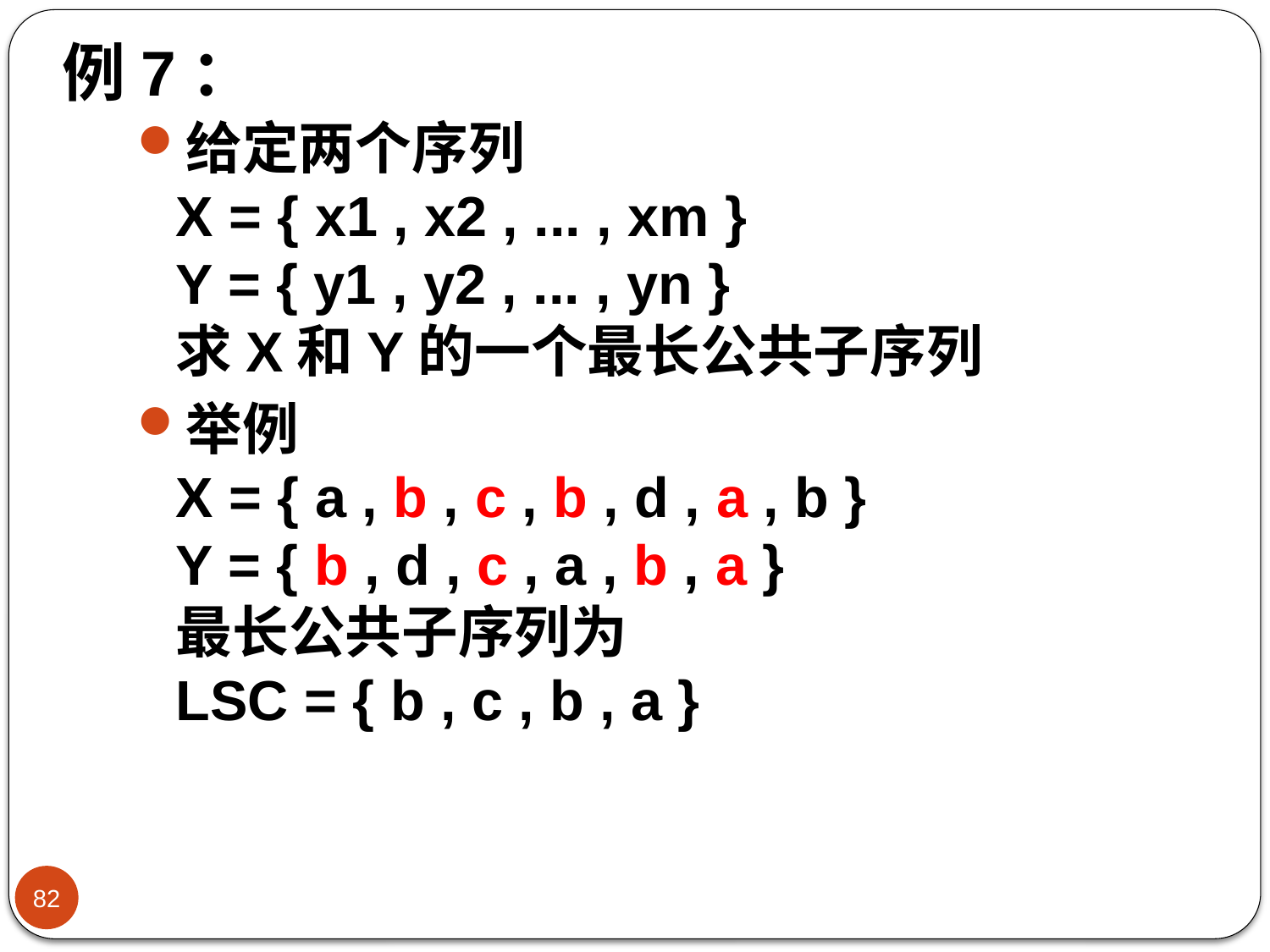

例7：
给定两个序列
X = { x1 , x2 , ... , xm }
Y = { y1 , y2 , ... , yn }
求X和Y的一个最长公共子序列
举例
X = { a , b , c , b , d , a , b }
Y = { b , d , c , a , b , a }
最长公共子序列为
LSC = { b , c , b , a }
82